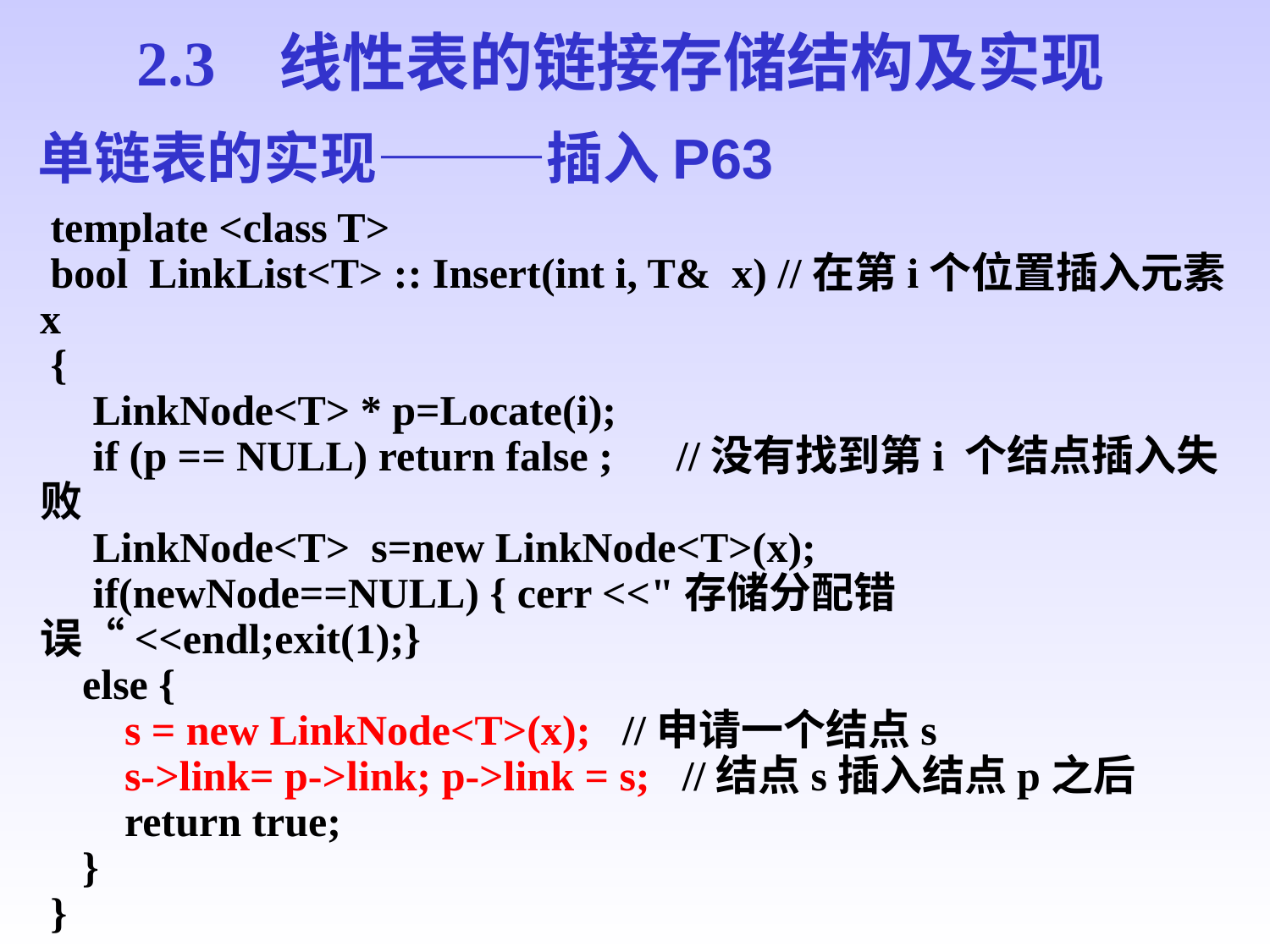

2.3   线性表的链接存储结构及实现
单链表的实现———插入P63
 template <class T>
 bool  LinkList<T> :: Insert(int i, T&  x) //在第i个位置插入元素x
 {
     LinkNode<T> * p=Locate(i);
     if (p == NULL) return false ;      //没有找到第i 个结点插入失败
     LinkNode<T>  s=new LinkNode<T>(x);
     if(newNode==NULL) { cerr <<"存储分配错误“<<endl;exit(1);}
    else {
        s = new LinkNode<T>(x);   //申请一个结点s
        s->link= p->link; p->link = s;   //结点s插入结点p之后
        return true;
    }
 }